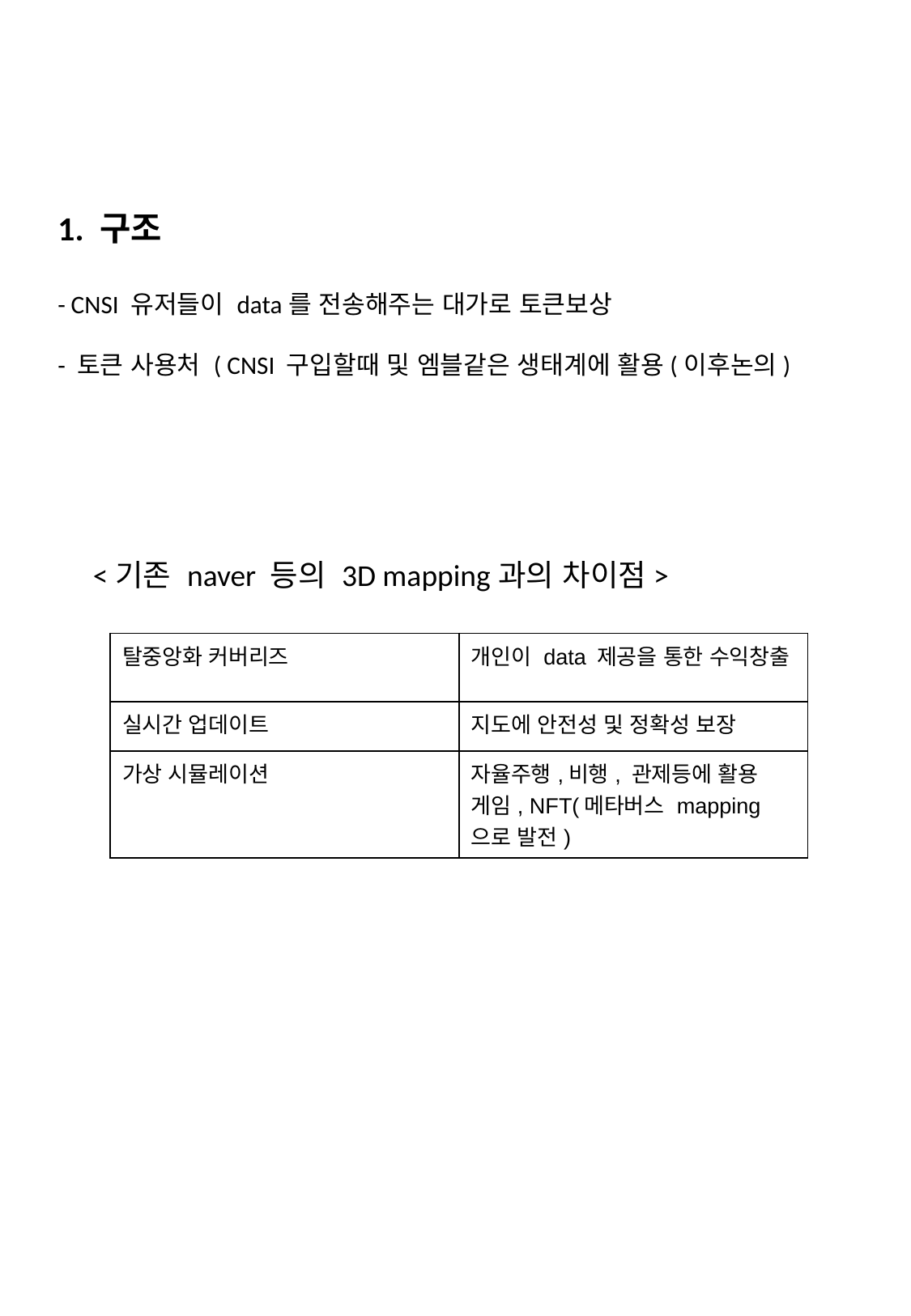

# 1. 구조 - CNSI 유저들이 data를 전송해주는 대가로 토큰보상 - 토큰 사용처 ( CNSI 구입할때 및 엠블같은 생태계에 활용(이후논의)
<기존 naver 등의 3D mapping과의 차이점>
| 탈중앙화 커버리즈 | 개인이 data 제공을 통한 수익창출 |
| --- | --- |
| 실시간 업데이트 | 지도에 안전성 및 정확성 보장 |
| 가상 시뮬레이션 | 자율주행,비행, 관제등에 활용 게임, NFT(메타버스 mapping으로 발전) |